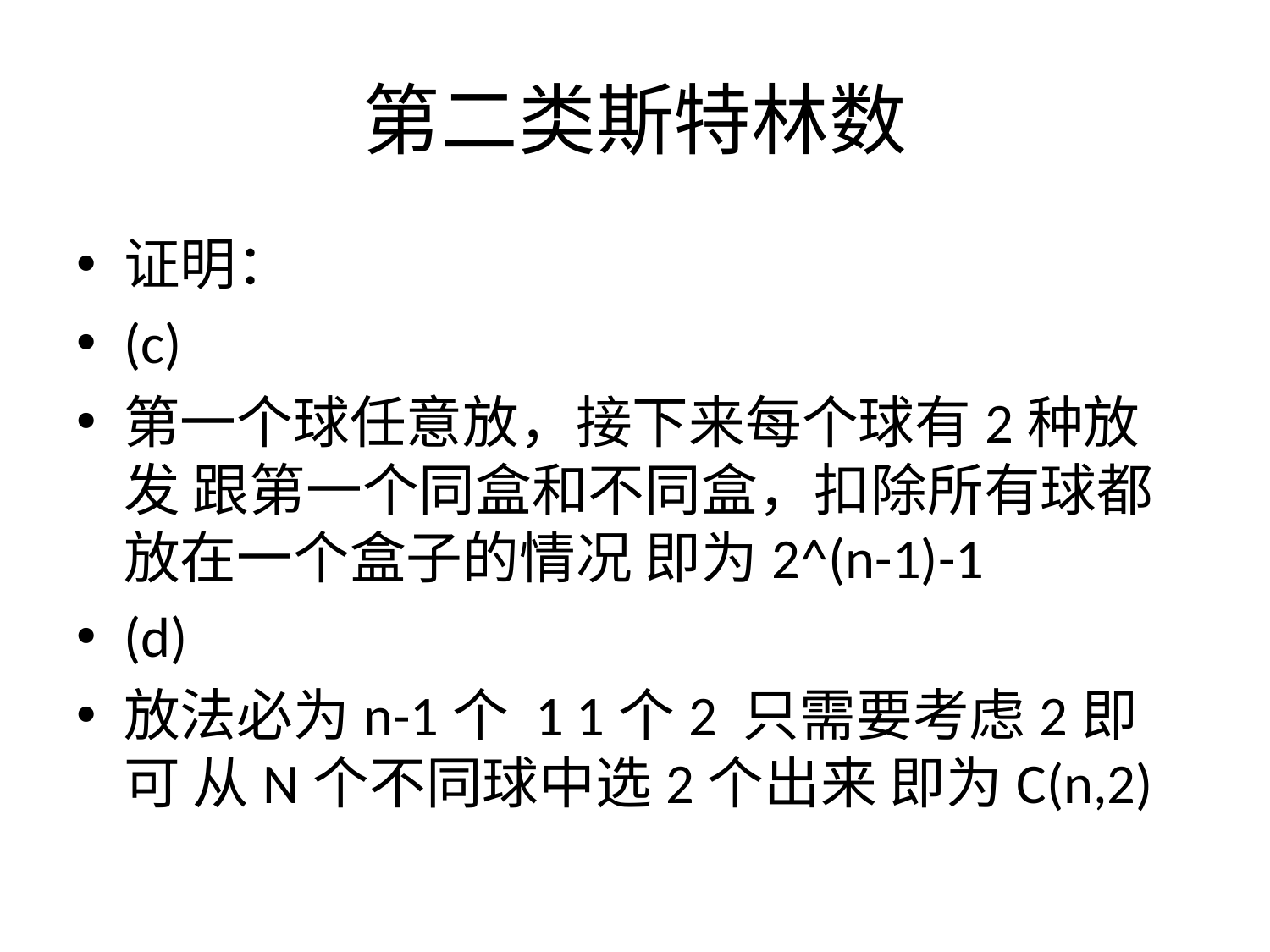

# 第二类斯特林数
证明：
(c)
第一个球任意放，接下来每个球有2种放发 跟第一个同盒和不同盒，扣除所有球都放在一个盒子的情况 即为2^(n-1)-1
(d)
放法必为n-1个 1 1个2 只需要考虑2即可 从N个不同球中选2个出来 即为C(n,2)